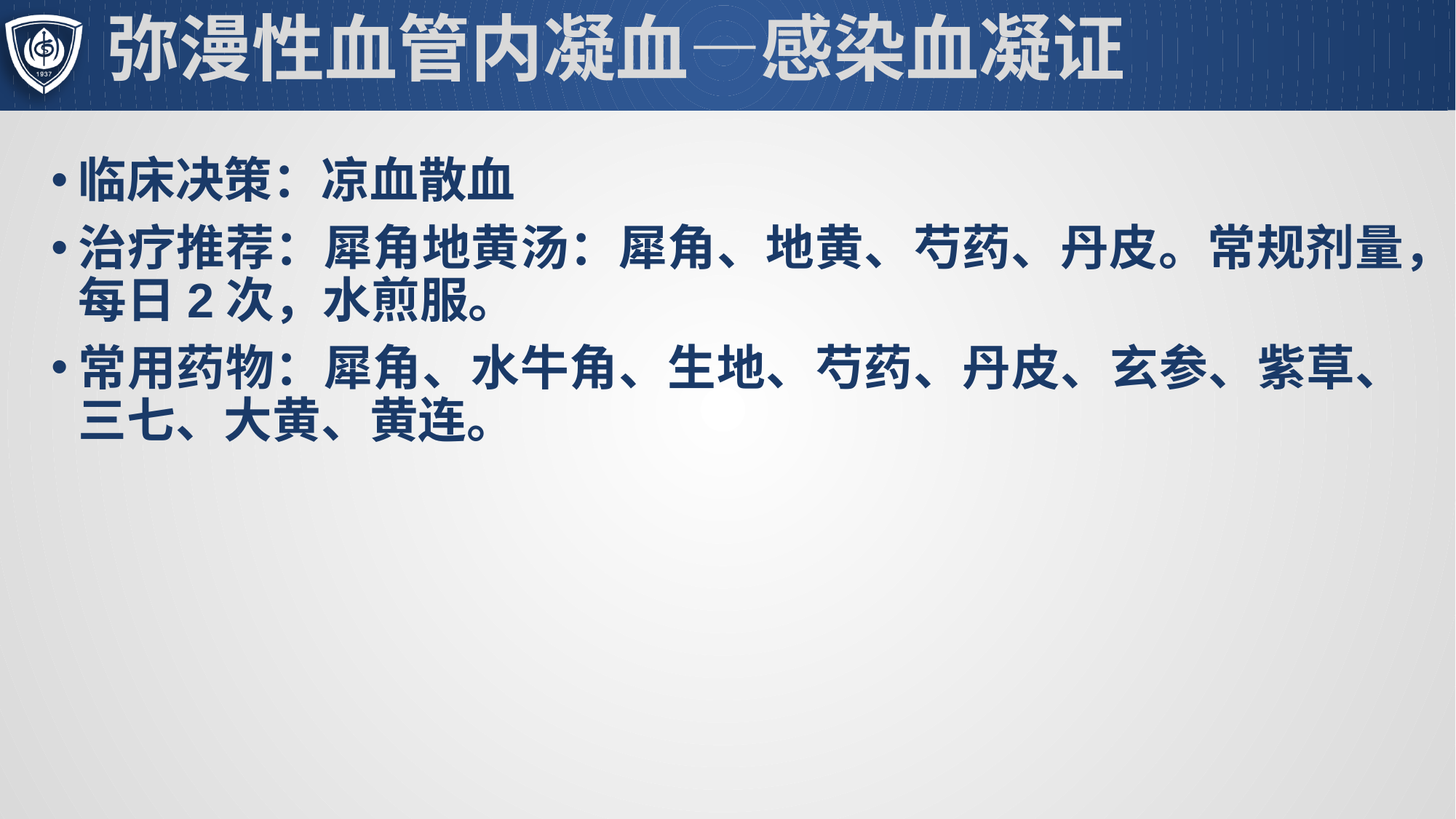

# 弥漫性血管内凝血—感染血凝证
临床决策：凉血散血
治疗推荐：犀角地黄汤：犀角、地黄、芍药、丹皮。常规剂量，每日2次，水煎服。
常用药物：犀角、水牛角、生地、芍药、丹皮、玄参、紫草、三七、大黄、黄连。